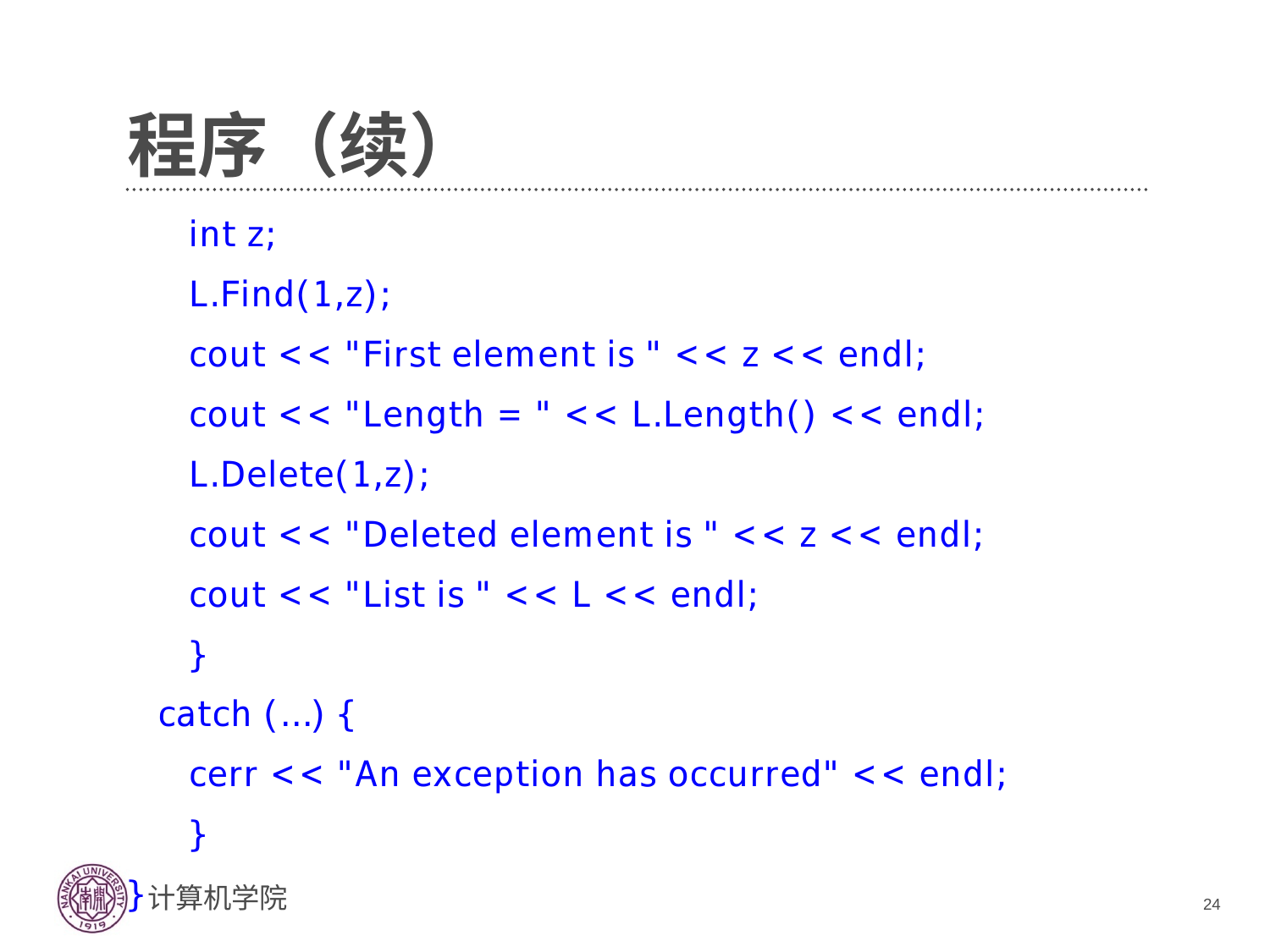

# 程序（续）
      int z;
      L.Find(1,z);
      cout << "First element is " << z << endl;
      cout << "Length = " << L.Length() << endl;
      L.Delete(1,z);
      cout << "Deleted element is " << z << endl;
      cout << "List is " << L << endl;
      }
   catch (...) {
      cerr << "An exception has occurred" << endl;
      }
}
24